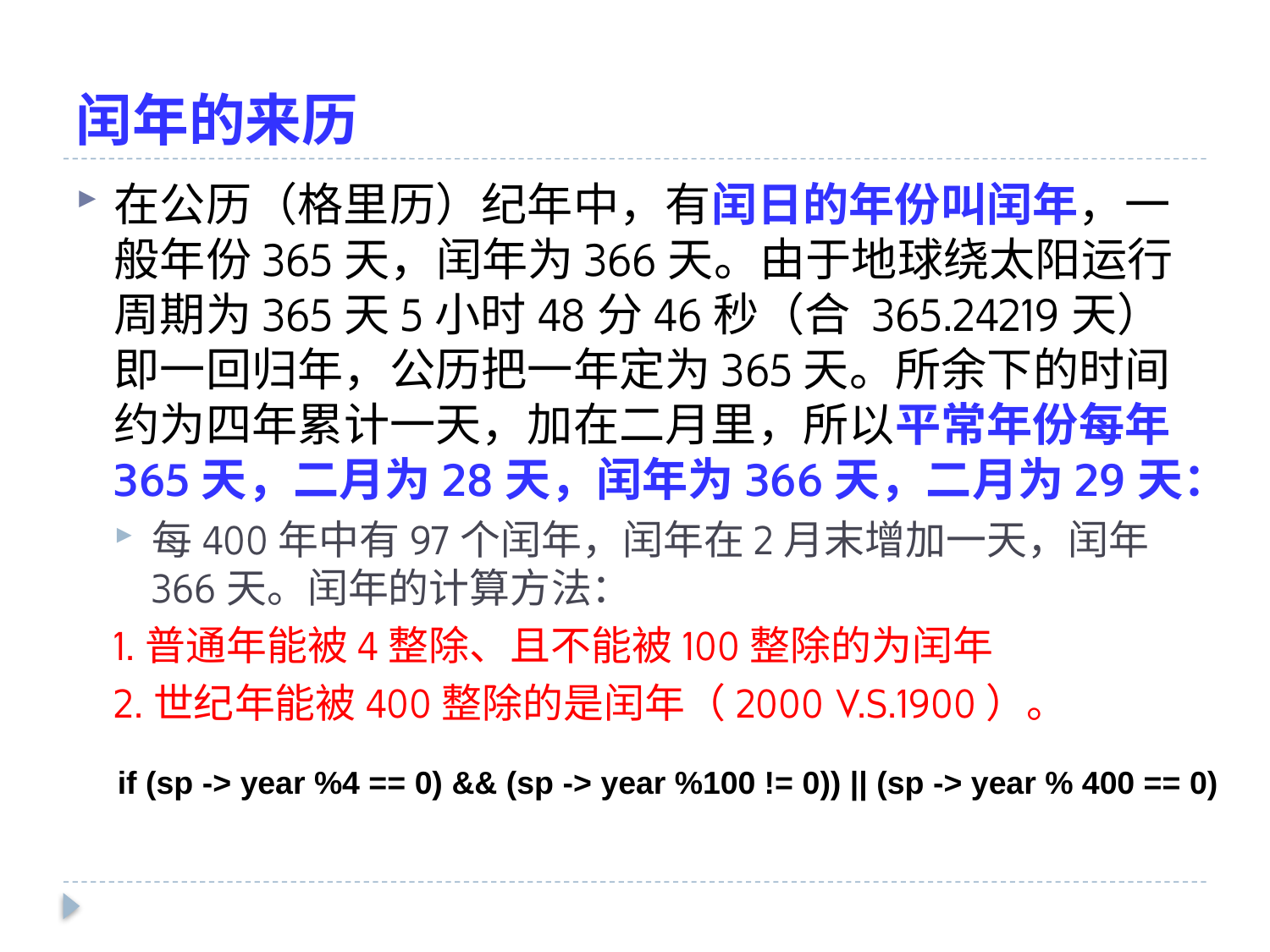

# 闰年的来历
在公历（格里历）纪年中，有闰日的年份叫闰年，一般年份365天，闰年为366天。由于地球绕太阳运行周期为365天5小时48分46秒（合 365.24219天）即一回归年，公历把一年定为365天。所余下的时间约为四年累计一天，加在二月里，所以平常年份每年365天，二月为28天，闰年为366天，二月为29天：
每400年中有97个闰年，闰年在2月末增加一天，闰年366天。闰年的计算方法：
1.普通年能被4整除、且不能被100整除的为闰年
2.世纪年能被400整除的是闰年（2000 V.S.1900）。
if (sp -> year %4 == 0) && (sp -> year %100 != 0)) || (sp -> year % 400 == 0)